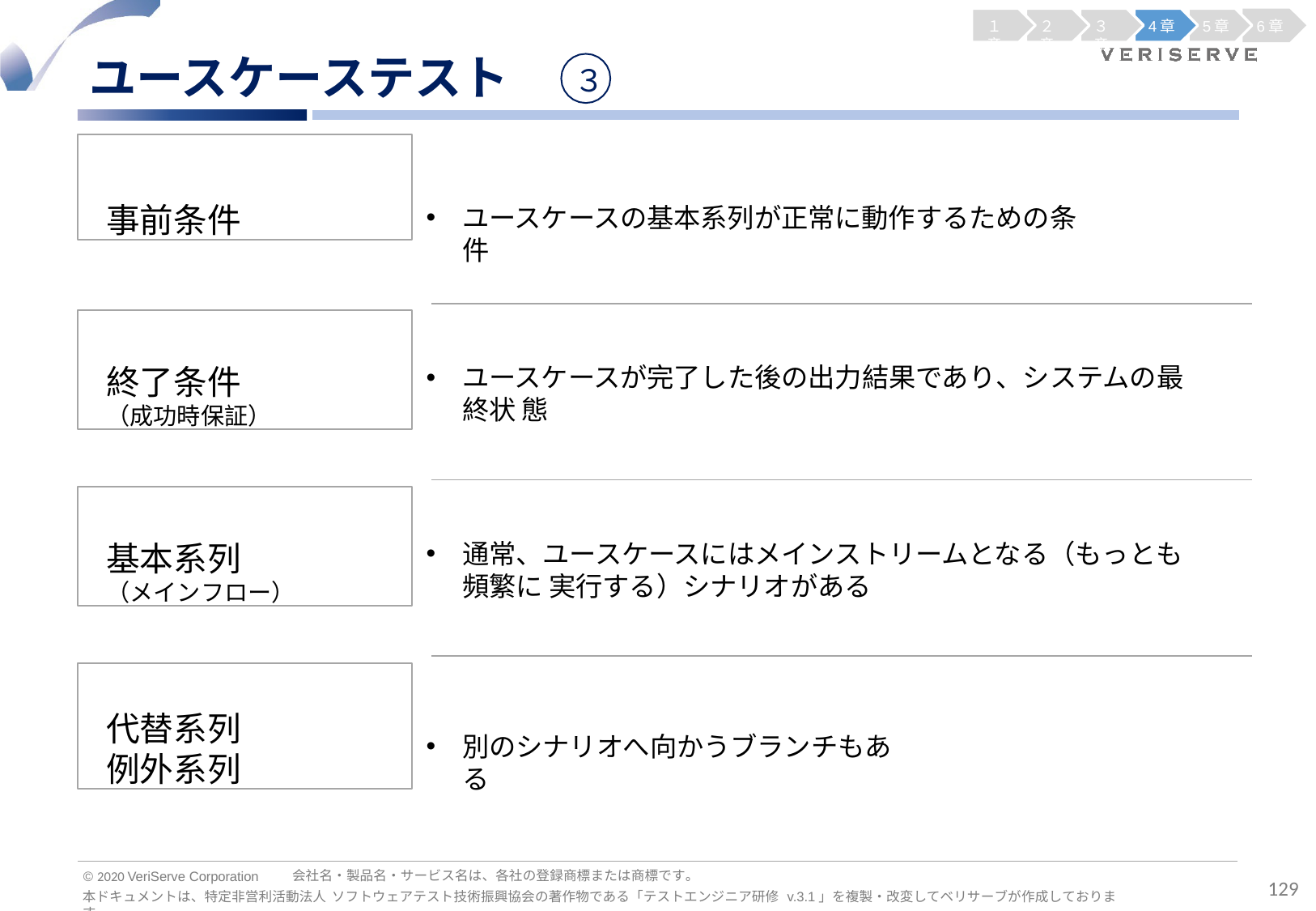

１章
２章
３章
4章
5章
6章
ユースケーステスト

３

事前条件
ユースケースの基本系列が正常に動作するための条件

終了条件
（成功時保証）
ユースケースが完了した後の出力結果であり、システムの最終状 態

基本系列
（メインフロー）
通常、ユースケースにはメインストリームとなる（もっとも頻繁に 実行する）シナリオがある

代替系列 例外系列
別のシナリオへ向かうブランチもある
会社名・製品名・サービス名は、各社の登録商標または商標です。
© 2020 VeriServe Corporation
129
本ドキュメントは、特定非営利活動法人 ソフトウェアテスト技術振興協会の著作物である「テストエンジニア研修 v.3.1」を複製・改変してベリサーブが作成しております。